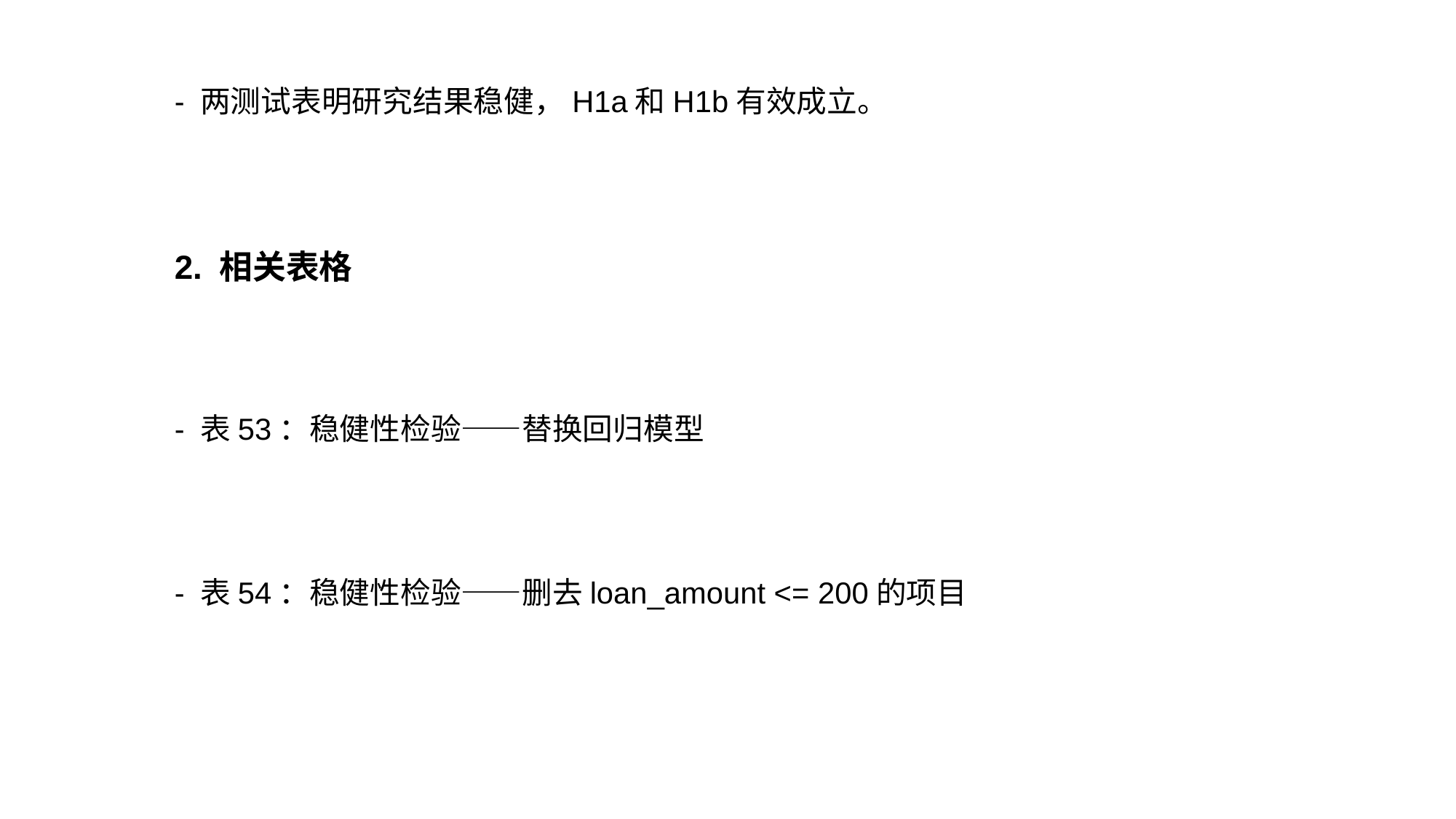

- 两测试表明研究结果稳健，H1a和H1b有效成立。

2. 相关表格
- 表53：稳健性检验——替换回归模型
- 表54：稳健性检验——删去loan_amount <= 200的项目